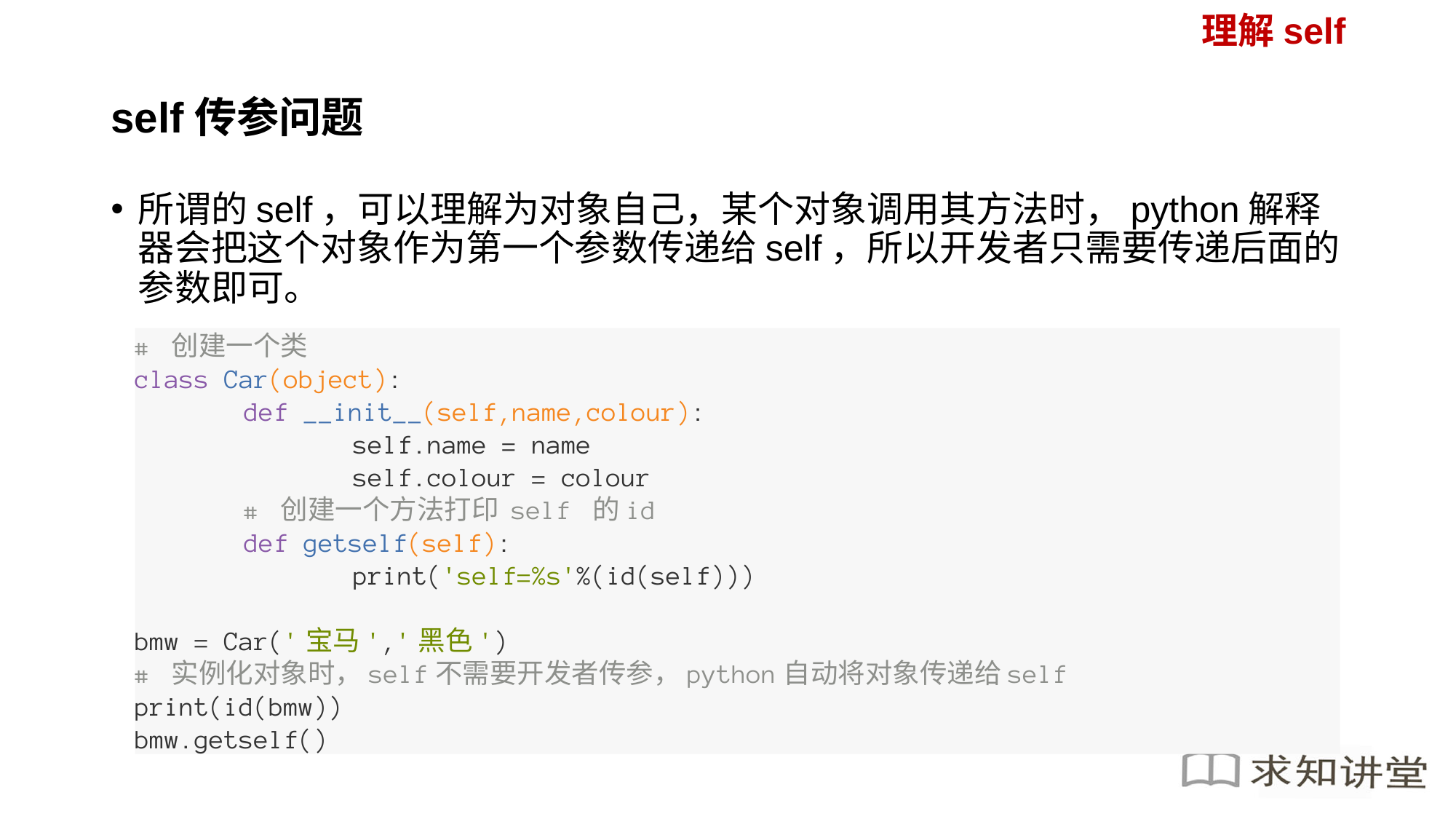

理解self
# self传参问题
所谓的self，可以理解为对象自己，某个对象调用其方法时，python解释器会把这个对象作为第一个参数传递给self，所以开发者只需要传递后面的参数即可。
# 创建一个类
class Car(object):
	def __init__(self,name,colour):
		self.name = name
		self.colour = colour
	# 创建一个方法打印 self 的id
	def getself(self):
		print('self=%s'%(id(self)))

bmw = Car('宝马','黑色')
# 实例化对象时，self不需要开发者传参，python自动将对象传递给self
print(id(bmw))
bmw.getself()